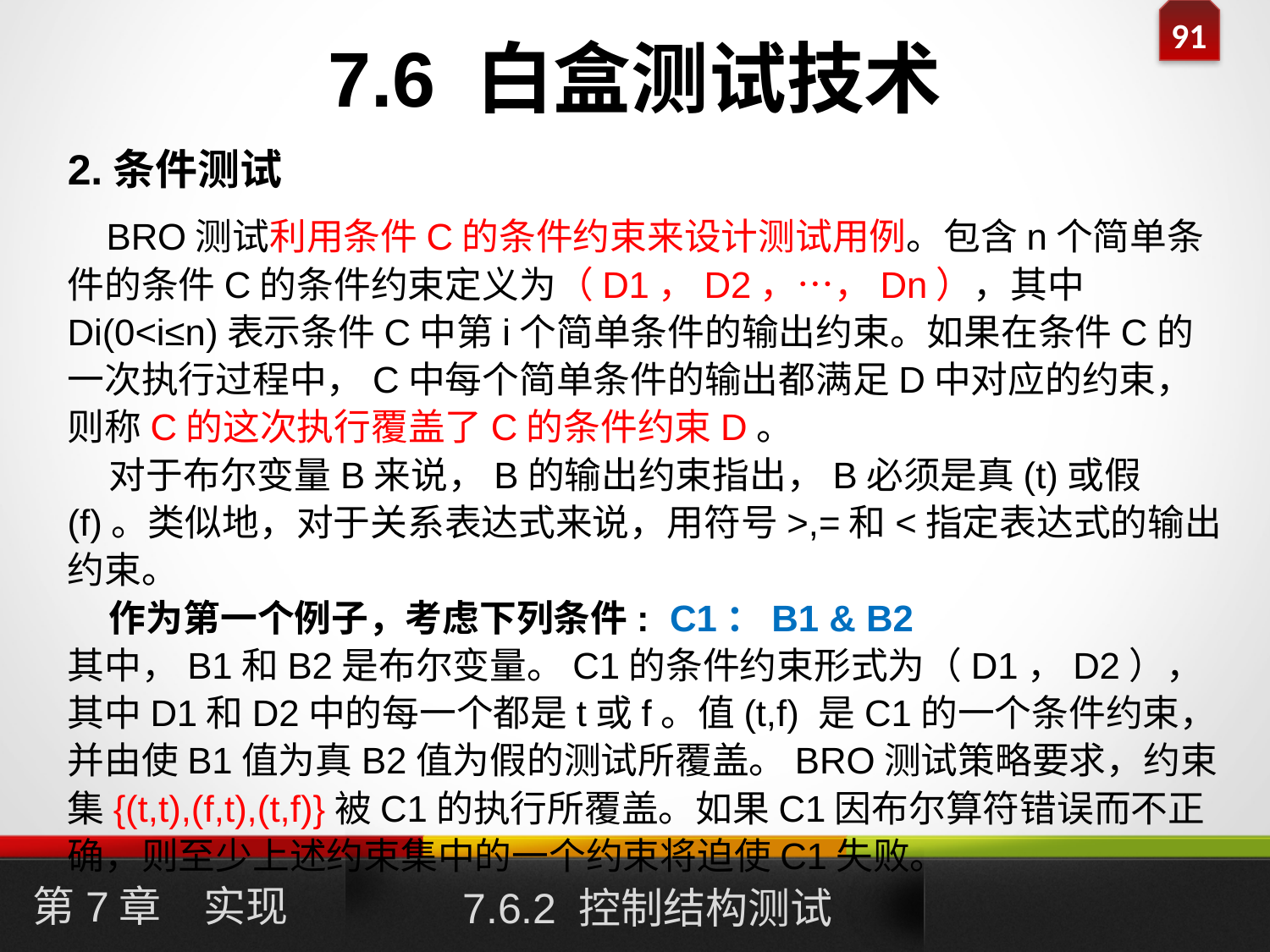

# 7.6 白盒测试技术
2.条件测试
    BRO测试利用条件C的条件约束来设计测试用例。包含n个简单条件的条件C的条件约束定义为（D1，D2，…，Dn），其中Di(0<i≤n)表示条件C中第i个简单条件的输出约束。如果在条件C的一次执行过程中，C中每个简单条件的输出都满足D中对应的约束，则称C的这次执行覆盖了C的条件约束D。
    对于布尔变量B来说，B的输出约束指出，B必须是真(t)或假(f)。类似地，对于关系表达式来说，用符号>,=和<指定表达式的输出约束。
    作为第一个例子，考虑下列条件:  C1：B1 & B2
其中，B1和B2是布尔变量。C1的条件约束形式为（D1，D2），其中D1和D2中的每一个都是t或f。值(t,f) 是C1的一个条件约束，并由使B1值为真B2值为假的测试所覆盖。BRO测试策略要求，约束集{(t,t),(f,t),(t,f)}被C1的执行所覆盖。如果C1因布尔算符错误而不正确，则至少上述约束集中的一个约束将迫使C1失败。
第7章　实现
7.6.2 控制结构测试